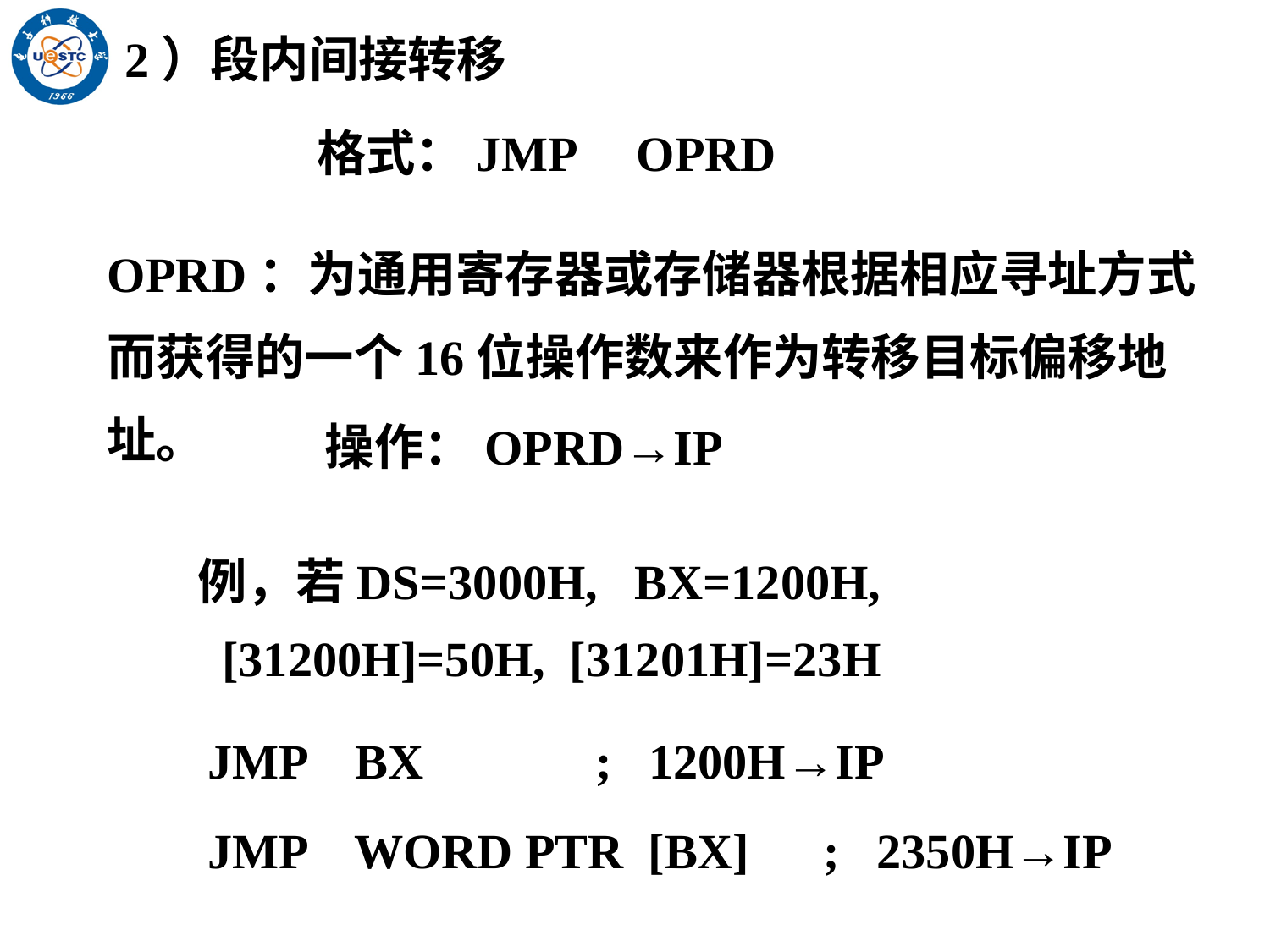

2）段内间接转移
格式：JMP     OPRD
OPRD：为通用寄存器或存储器根据相应寻址方式而获得的一个16位操作数来作为转移目标偏移地址。
操作：OPRD→IP
例，若DS=3000H,   BX=1200H,            [31200H]=50H,  [31201H]=23H
JMP    BX              ;   1200H→IP
JMP    WORD PTR  [BX]      ;   2350H→IP